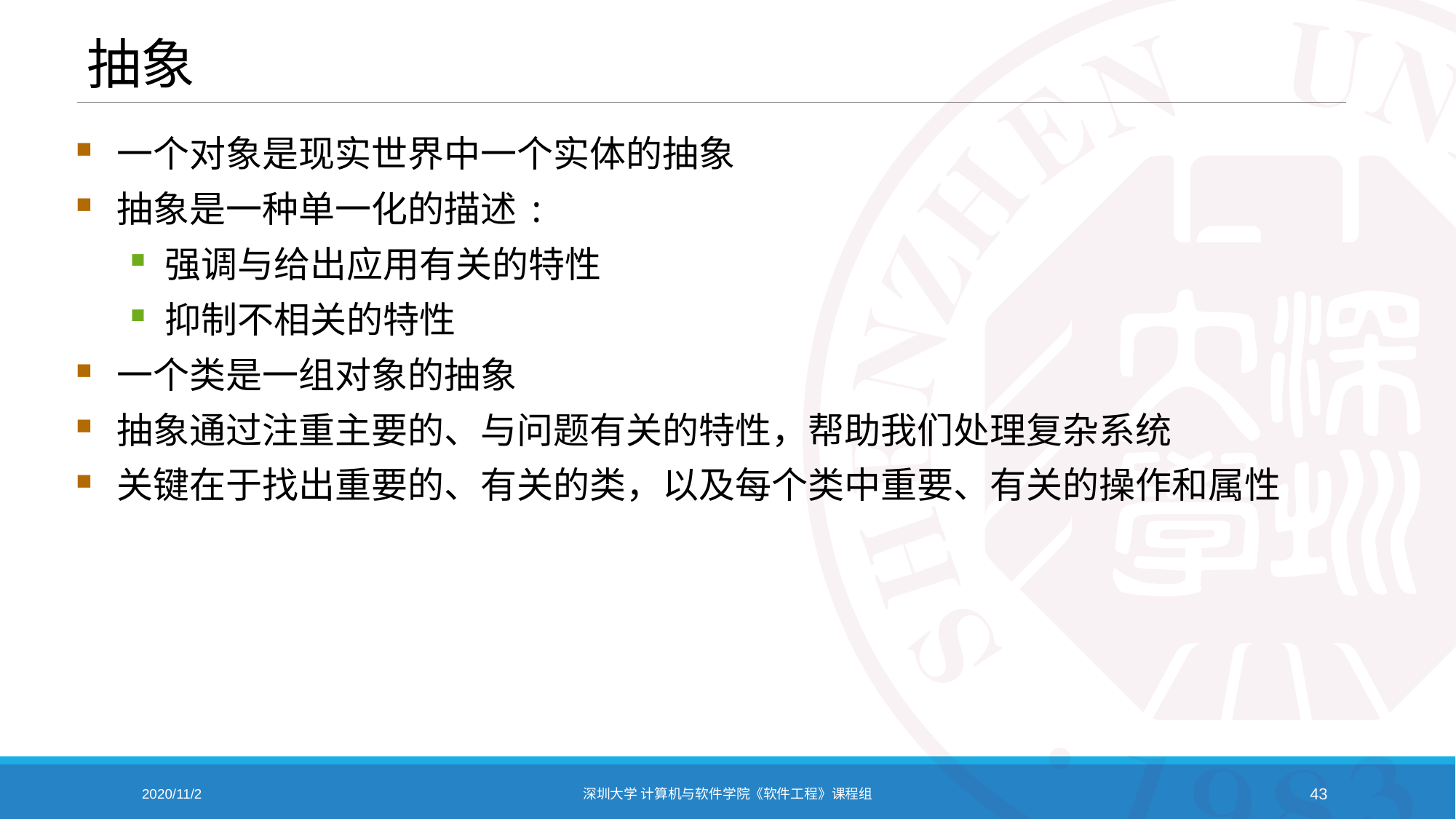

# 抽象
一个对象是现实世界中一个实体的抽象
抽象是一种单一化的描述:
强调与给出应用有关的特性
抑制不相关的特性
一个类是一组对象的抽象
抽象通过注重主要的、与问题有关的特性，帮助我们处理复杂系统
关键在于找出重要的、有关的类，以及每个类中重要、有关的操作和属性
2020/11/2
深圳大学 计算机与软件学院《软件工程》课程组
43